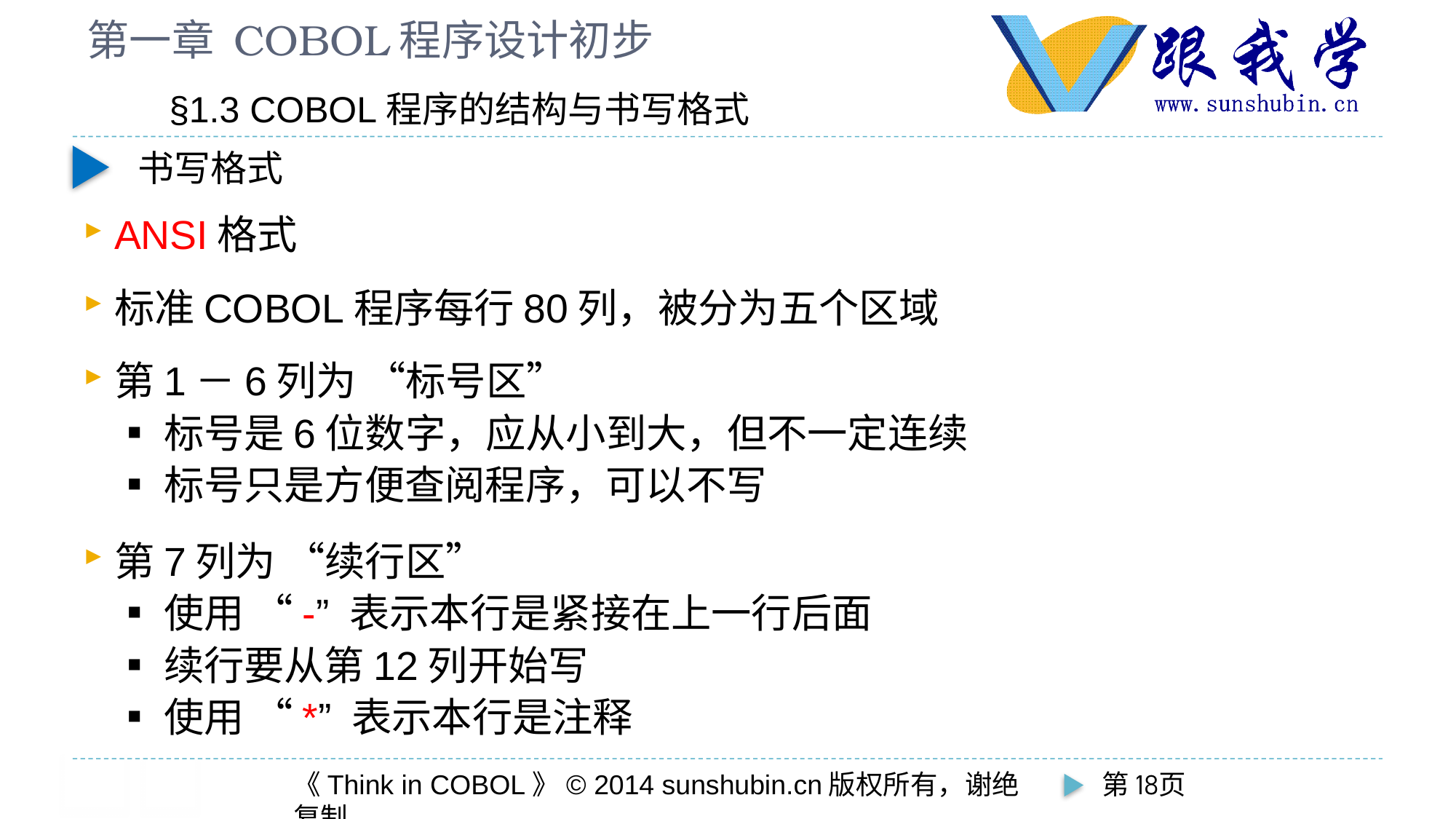

# 第一章 COBOL程序设计初步
§1.3 COBOL程序的结构与书写格式

书写格式
ANSI格式

标准COBOL程序每行80列，被分为五个区域

第1－6列为 “标号区”
	▪标号是6位数字，应从小到大，但不一定连续
	▪标号只是方便查阅程序，可以不写

第7列为 “续行区”
	▪使用 “-” 表示本行是紧接在上一行后面
	▪续行要从第12列开始写
	▪使用 “*” 表示本行是注释